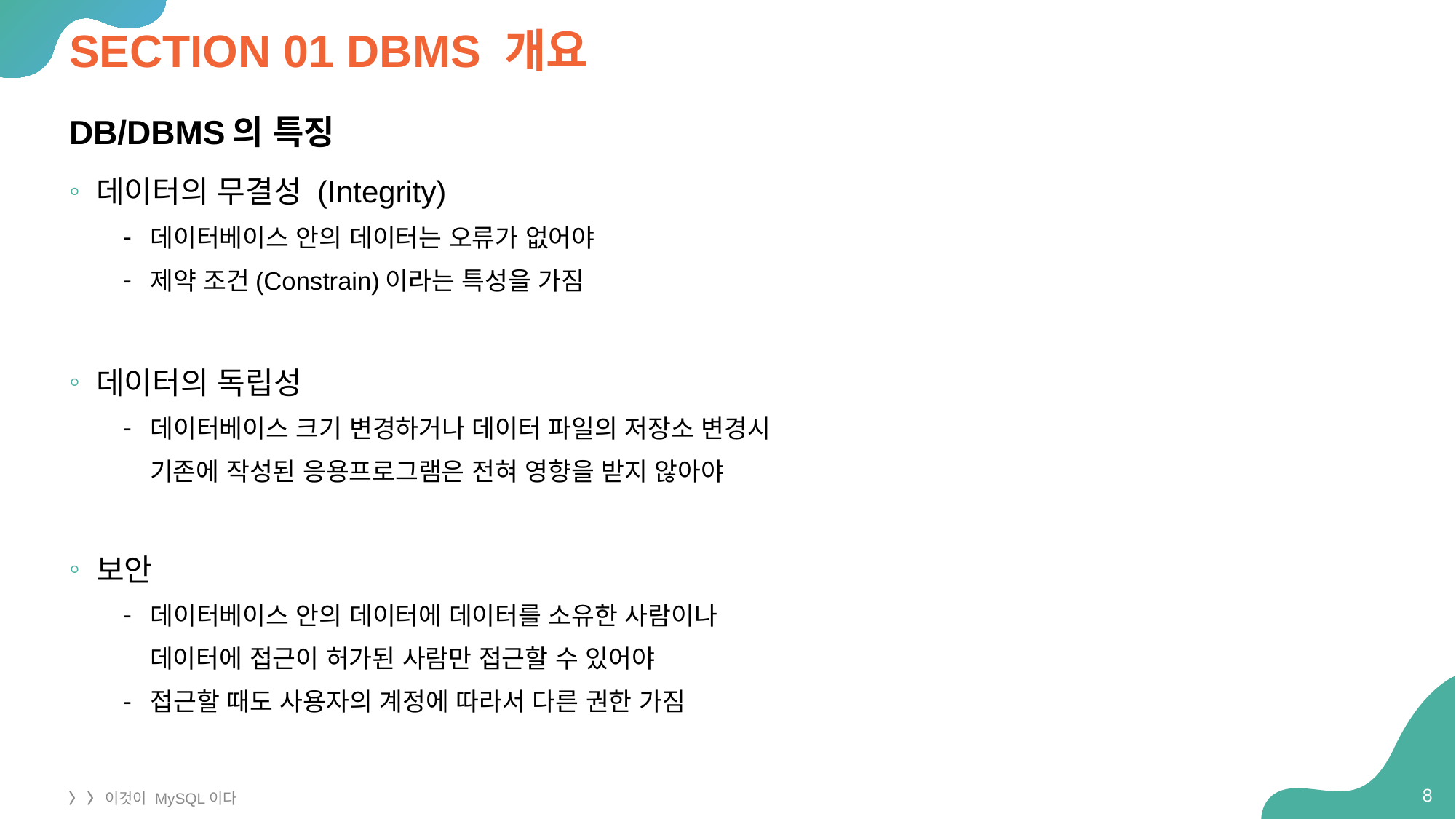

# SECTION 01 DBMS 개요
DB/DBMS의 특징
데이터의 무결성 (Integrity)
데이터베이스 안의 데이터는 오류가 없어야
제약 조건(Constrain)이라는 특성을 가짐

데이터의 독립성
데이터베이스 크기 변경하거나 데이터 파일의 저장소 변경시
   기존에 작성된 응용프로그램은 전혀 영향을 받지 않아야

보안
데이터베이스 안의 데이터에 데이터를 소유한 사람이나
   데이터에 접근이 허가된 사람만 접근할 수 있어야
접근할 때도 사용자의 계정에 따라서 다른 권한 가짐

8
〉 〉 이것이 MySQL이다